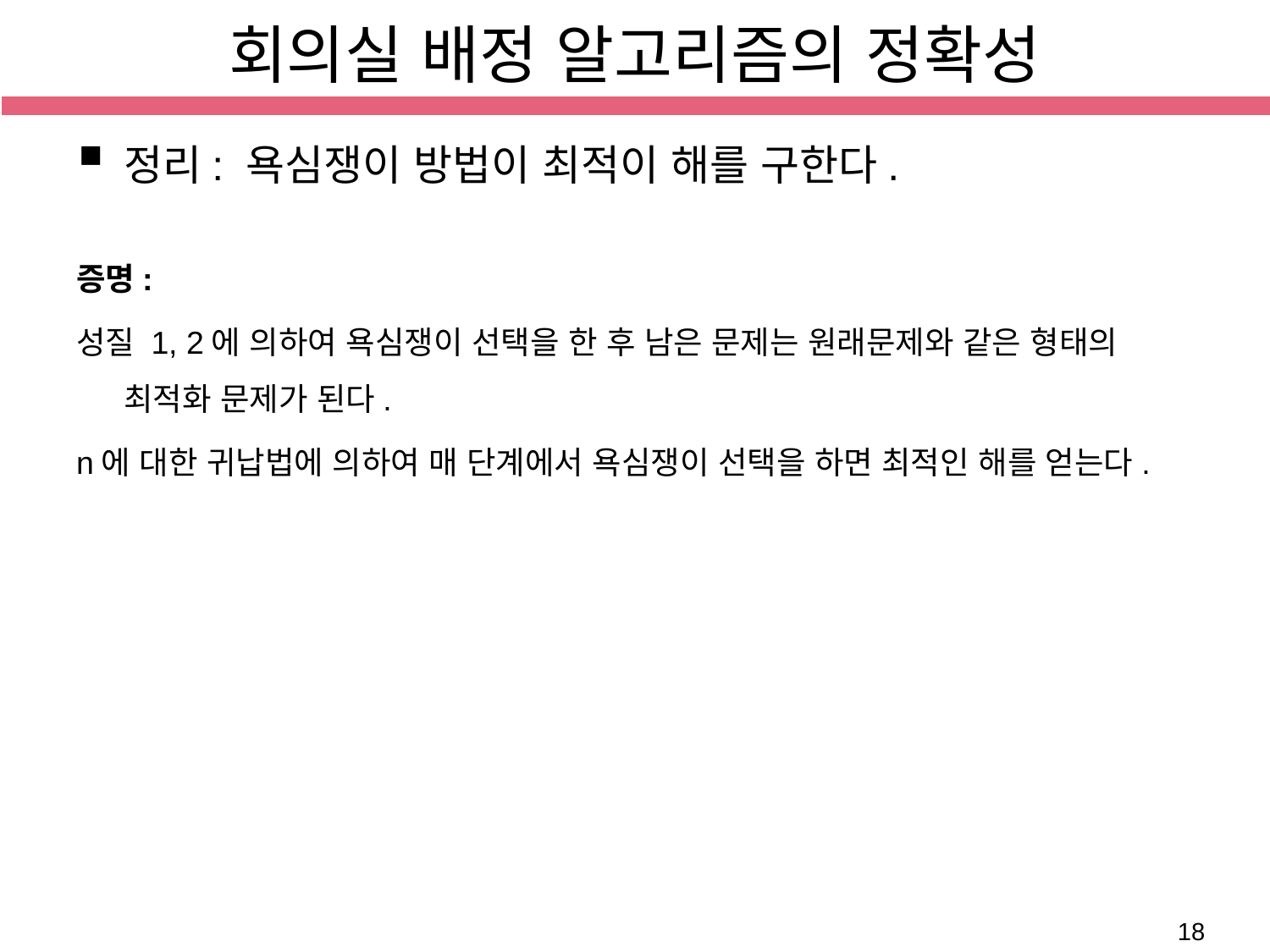

# 회의실 배정 알고리즘의 정확성
정리: 욕심쟁이 방법이 최적이 해를 구한다.

증명:
성질 1, 2에 의하여 욕심쟁이 선택을 한 후 남은 문제는 원래문제와 같은 형태의 최적화 문제가 된다.
n에 대한 귀납법에 의하여 매 단계에서 욕심쟁이 선택을 하면 최적인 해를 얻는다.